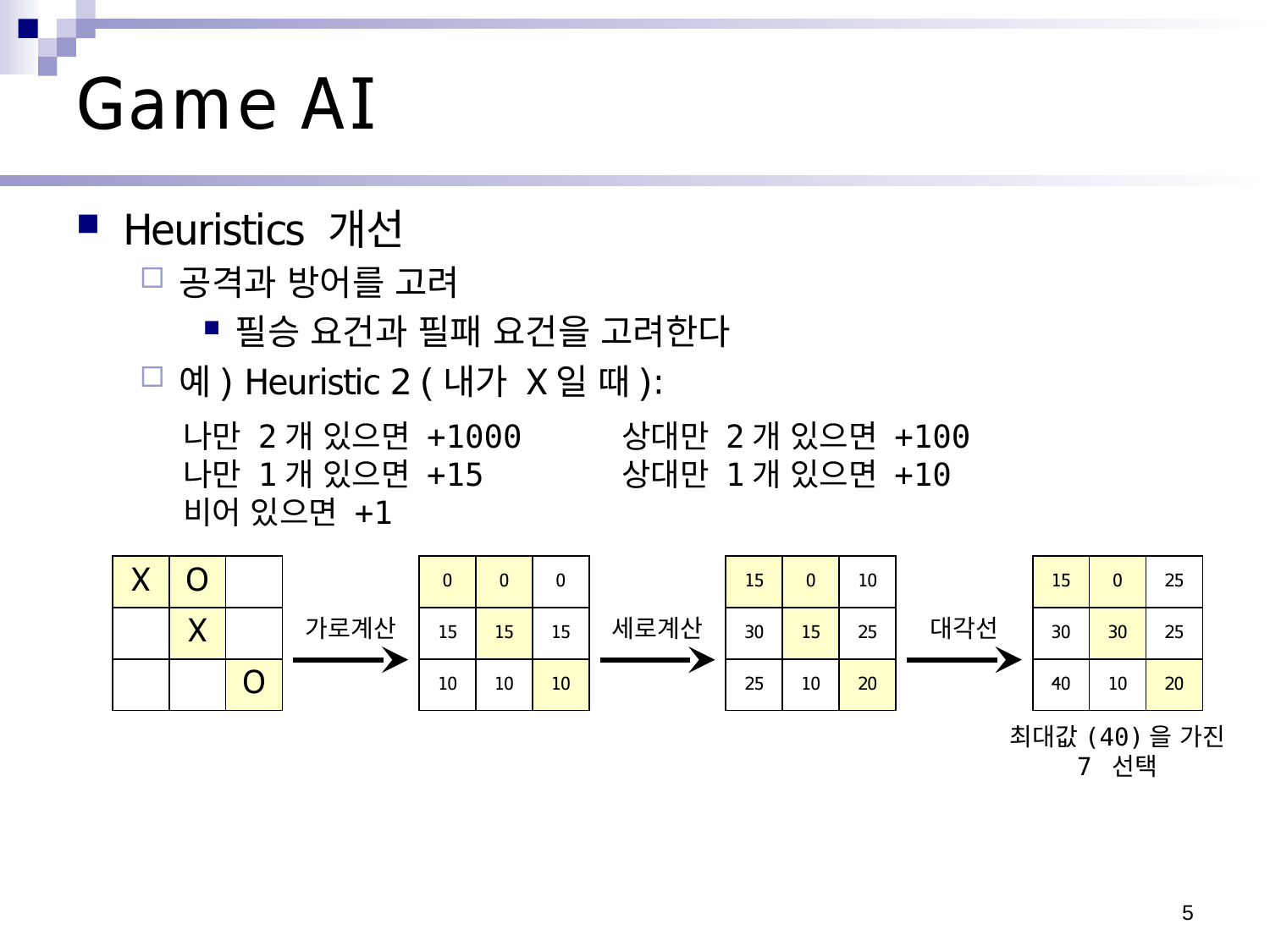

# Game AI
Heuristics 개선
공격과 방어를 고려
필승 요건과 필패 요건을 고려한다
예) Heuristic 2 (내가 X일 때):
나만 2개 있으면 +1000
나만 1개 있으면 +15
비어 있으면 +1
상대만 2개 있으면 +100
상대만 1개 있으면 +10
| X | O |  |
| --- | --- | --- |
|  | X |  |
|  |  | O |
| 0 | 0 | 0 |
| --- | --- | --- |
| 15 | 15 | 15 |
| 10 | 10 | 10 |
| 15 | 0 | 10 |
| --- | --- | --- |
| 30 | 15 | 25 |
| 25 | 10 | 20 |
| 15 | 0 | 25 |
| --- | --- | --- |
| 30 | 30 | 25 |
| 40 | 10 | 20 |
가로계산
세로계산
대각선
최대값(40)을 가진
7 선택

5